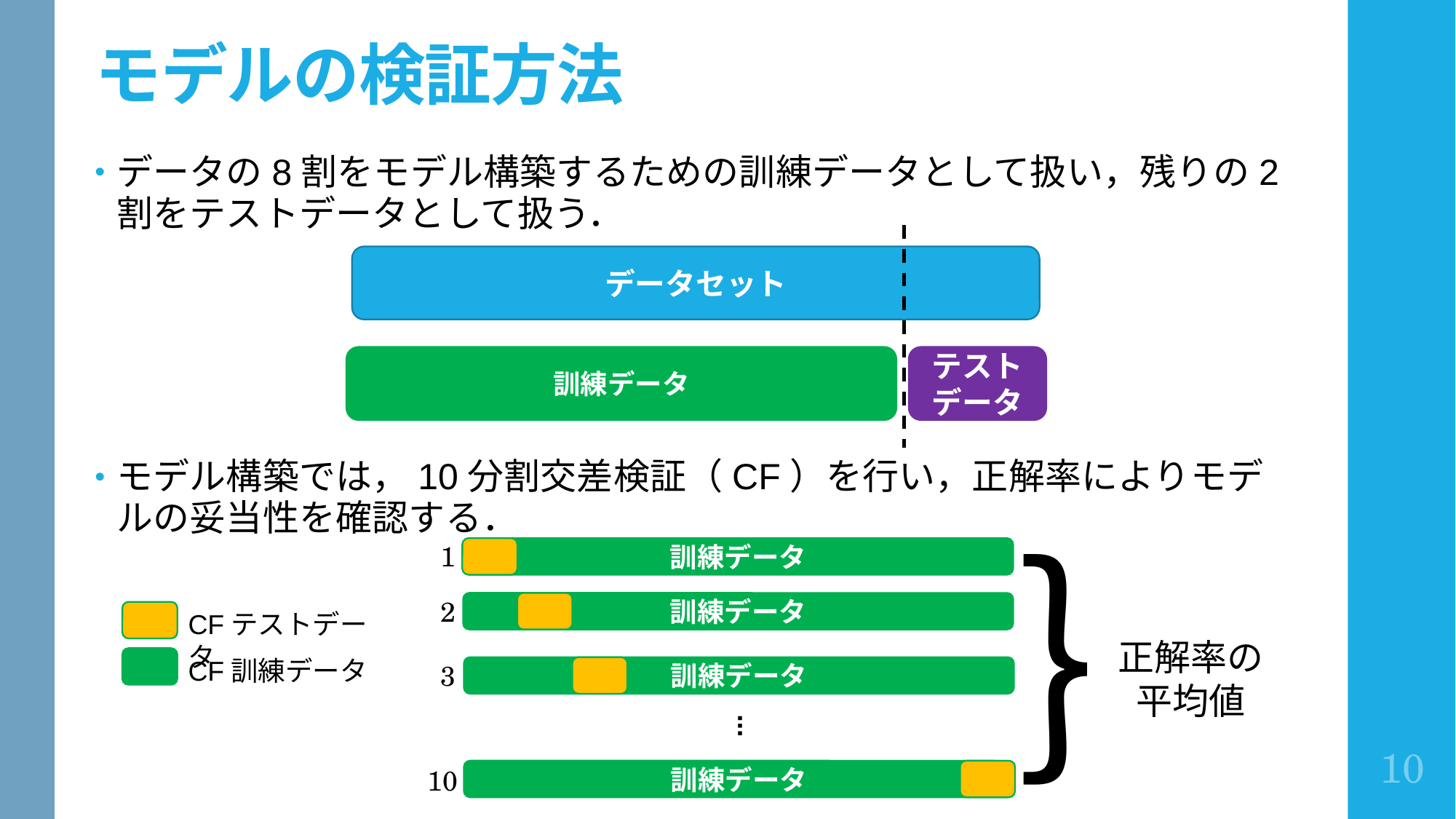

# モデルの検証方法
データの8割をモデル構築するための訓練データとして扱い，残りの2割をテストデータとして扱う．

モデル構築では，10分割交差検証（CF）を行い，正解率によりモデルの妥当性を確認する．

データセット
訓練データ
テストデータ
｝
1

訓練データ
訓練データ

訓練データ
訓練データ

⠇
2
3
10

CFテストデータ

CF訓練データ
正解率の
平均値
10